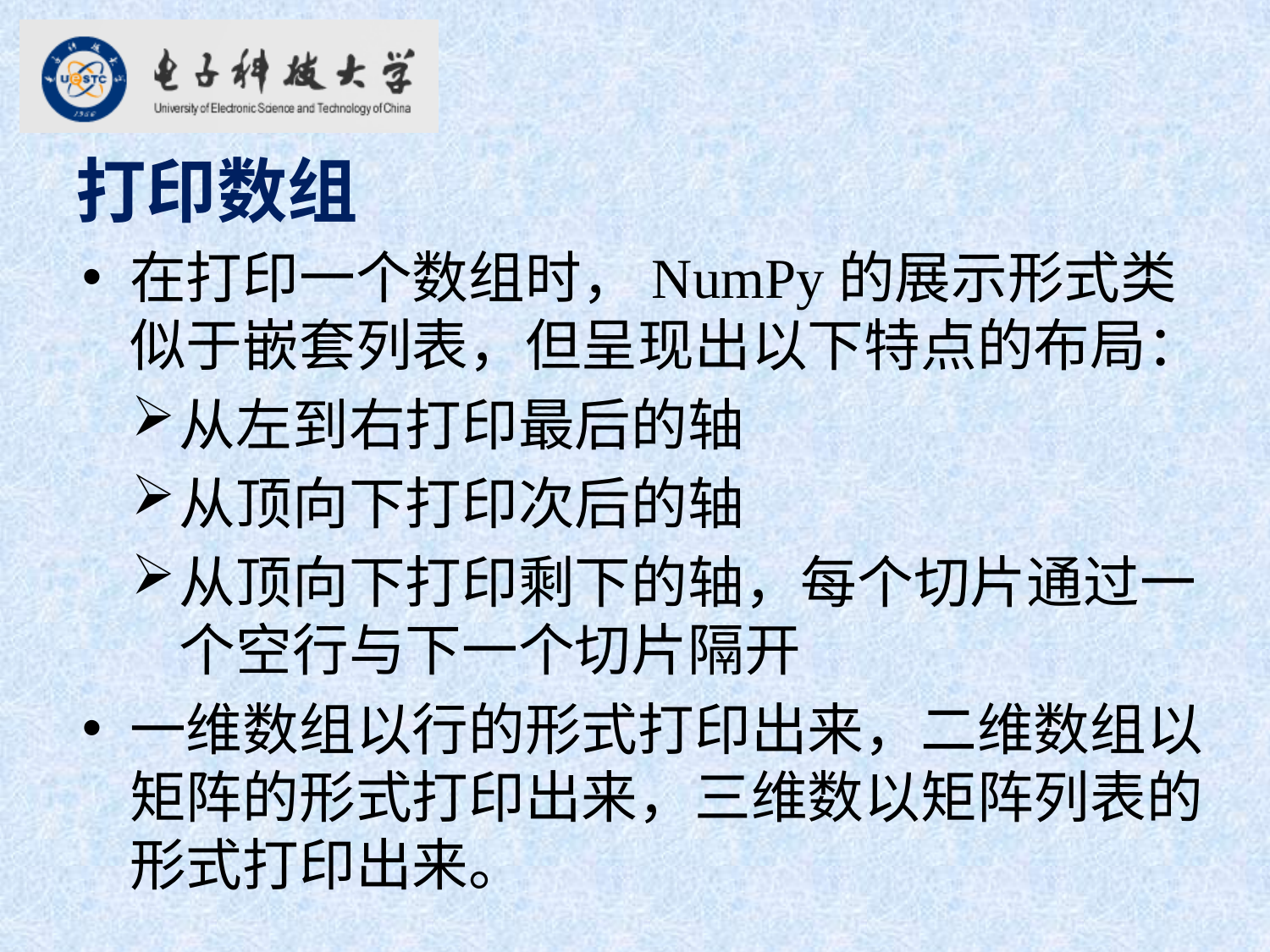

打印数组
在打印一个数组时，NumPy的展示形式类似于嵌套列表，但呈现出以下特点的布局：
从左到右打印最后的轴
从顶向下打印次后的轴
从顶向下打印剩下的轴，每个切片通过一个空行与下一个切片隔开
一维数组以行的形式打印出来，二维数组以矩阵的形式打印出来，三维数以矩阵列表的形式打印出来。